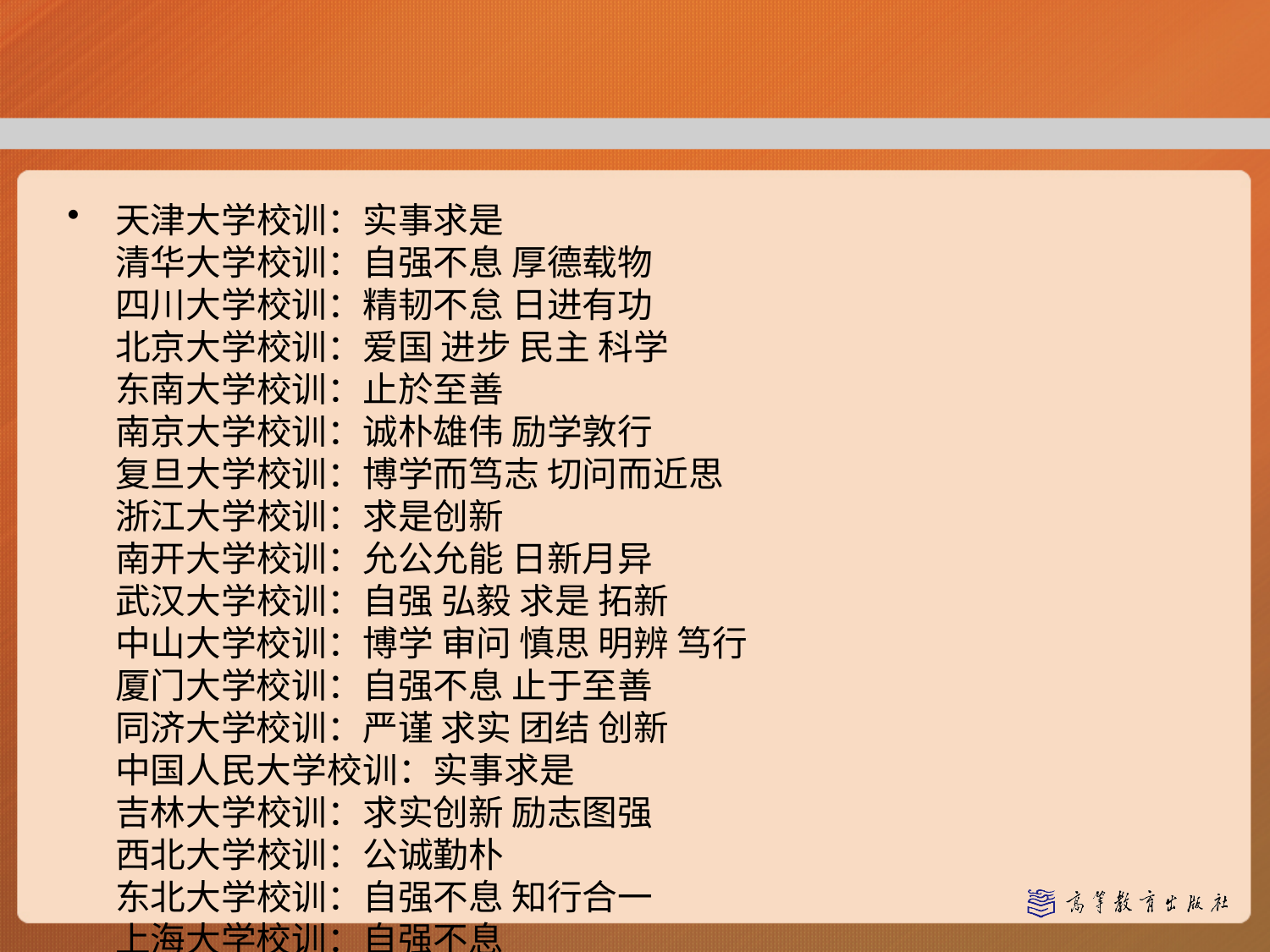

#
天津大学校训：实事求是
清华大学校训：自强不息 厚德载物
四川大学校训：精韧不怠 日进有功
北京大学校训：爱国 进步 民主 科学
东南大学校训：止於至善
南京大学校训：诚朴雄伟 励学敦行
复旦大学校训：博学而笃志 切问而近思
浙江大学校训：求是创新
南开大学校训：允公允能 日新月异
武汉大学校训：自强 弘毅 求是 拓新
中山大学校训：博学 审问 慎思 明辨 笃行
厦门大学校训：自强不息 止于至善
同济大学校训：严谨 求实 团结 创新
中国人民大学校训：实事求是
吉林大学校训：求实创新 励志图强
西北大学校训：公诚勤朴
东北大学校训：自强不息 知行合一
上海大学校训：自强不息
上海交通大学校训：饮水思源 爱国荣校
国防科技大学校训：奉献 求实
东北财经大学校训：博学济世
山东大学校训：气有浩然 学无止境
青岛大学校训：博学笃志 明德求真 守正出奇
华中科技大学：明德厚学 求是创新
同济大学校训：严谨 求实 团结 创新